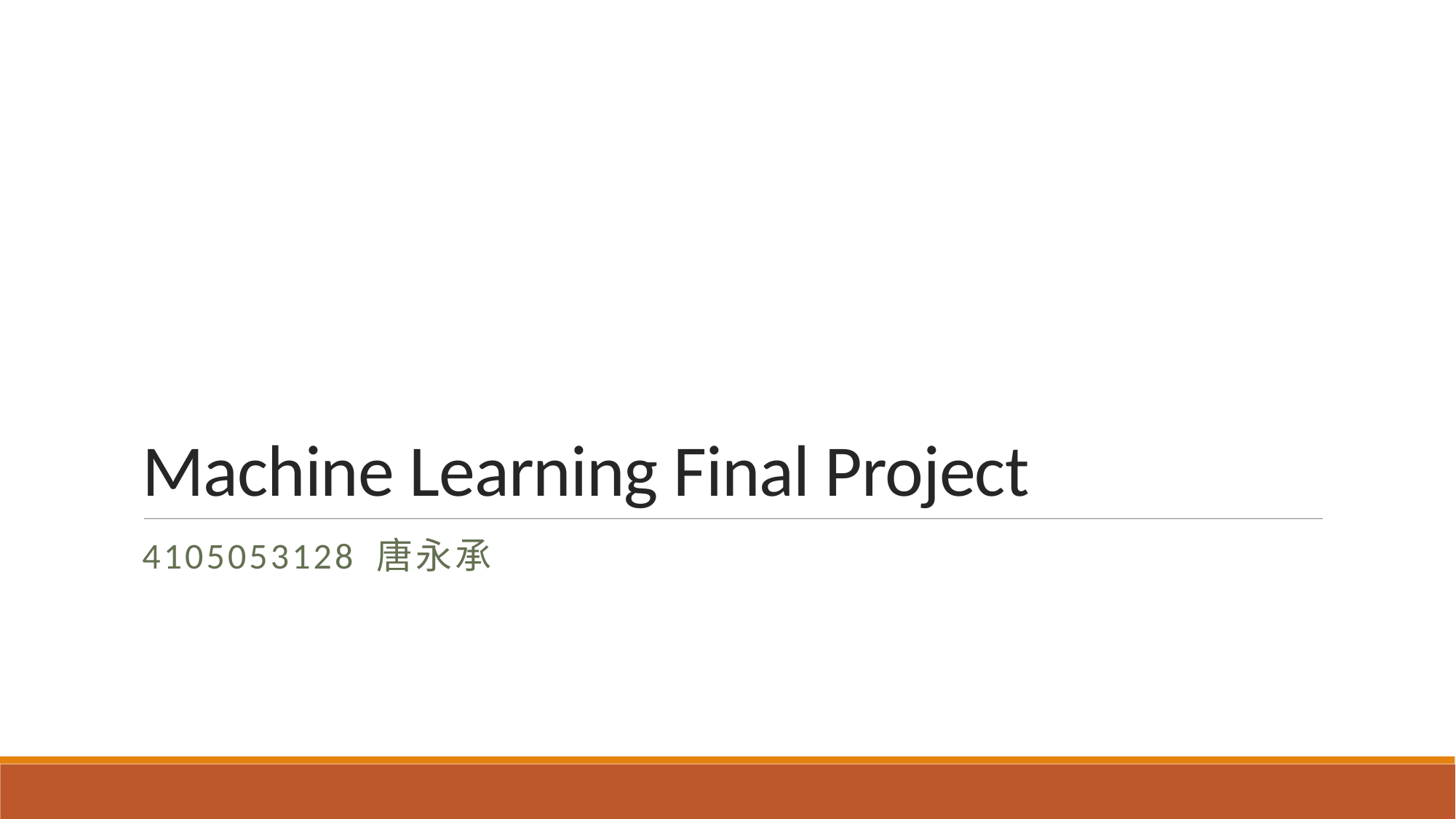

# Machine Learning Final Project
4105053128 唐永承